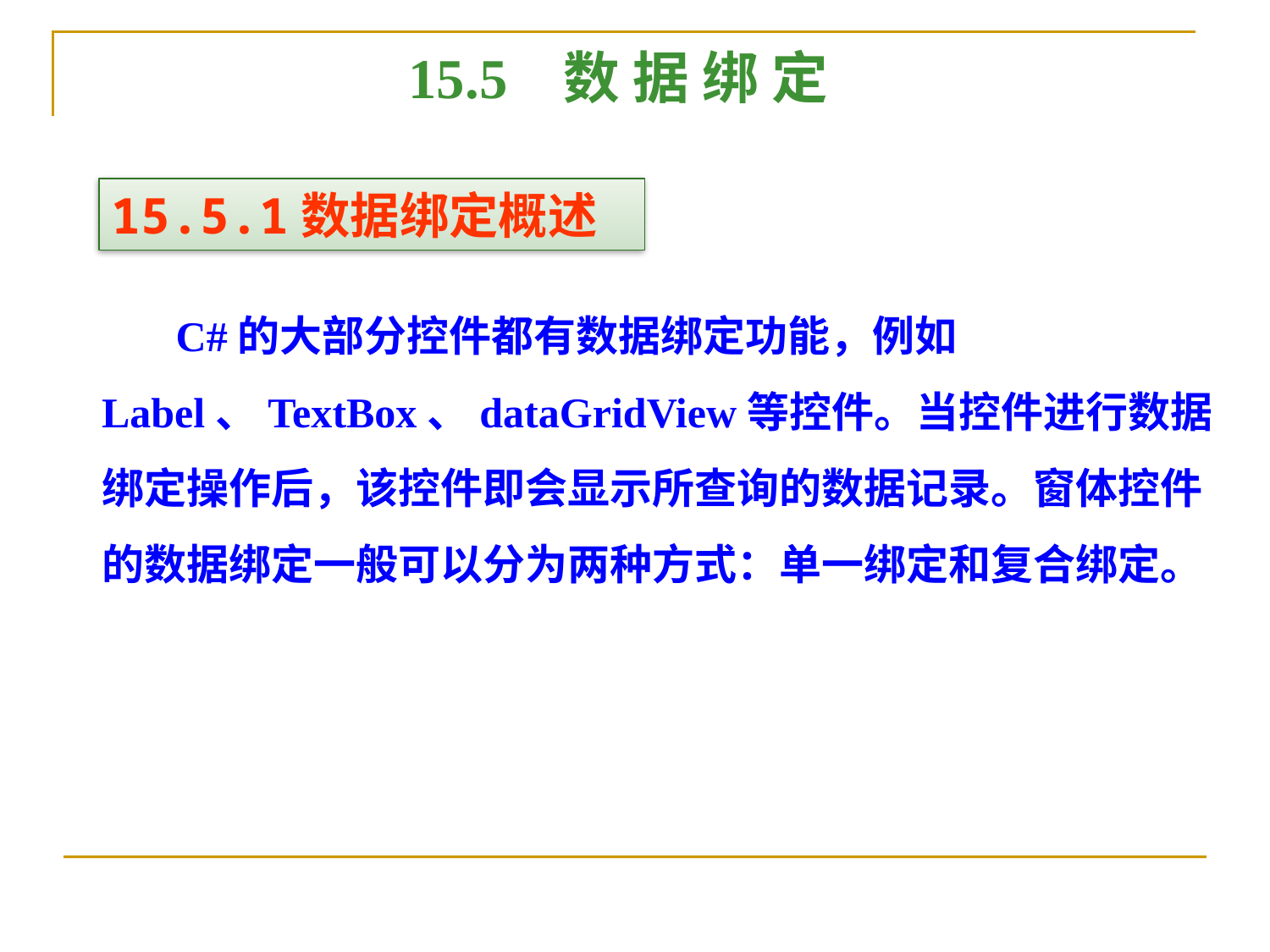

15.5   数 据 绑 定
15.5.1数据绑定概述
       C#的大部分控件都有数据绑定功能，例如Label、TextBox、dataGridView等控件。当控件进行数据绑定操作后，该控件即会显示所查询的数据记录。窗体控件的数据绑定一般可以分为两种方式：单一绑定和复合绑定。